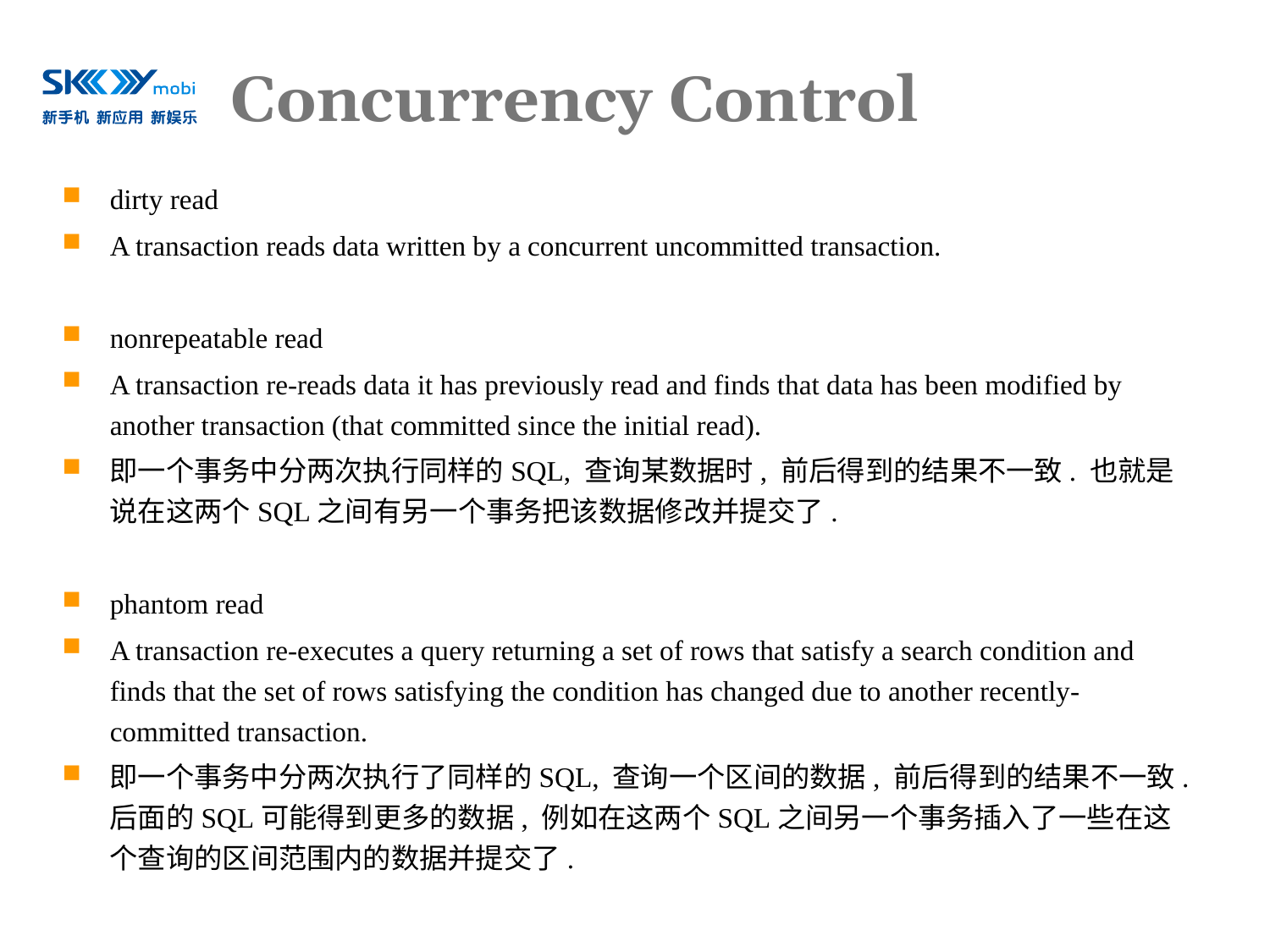

# Concurrency Control
dirty read
A transaction reads data written by a concurrent uncommitted transaction.

nonrepeatable read
A transaction re-reads data it has previously read and finds that data has been modified by another transaction (that committed since the initial read).
即一个事务中分两次执行同样的SQL, 查询某数据时, 前后得到的结果不一致. 也就是说在这两个SQL之间有另一个事务把该数据修改并提交了.

phantom read
A transaction re-executes a query returning a set of rows that satisfy a search condition and finds that the set of rows satisfying the condition has changed due to another recently-committed transaction.
即一个事务中分两次执行了同样的SQL, 查询一个区间的数据, 前后得到的结果不一致. 后面的SQL可能得到更多的数据, 例如在这两个SQL之间另一个事务插入了一些在这个查询的区间范围内的数据并提交了.